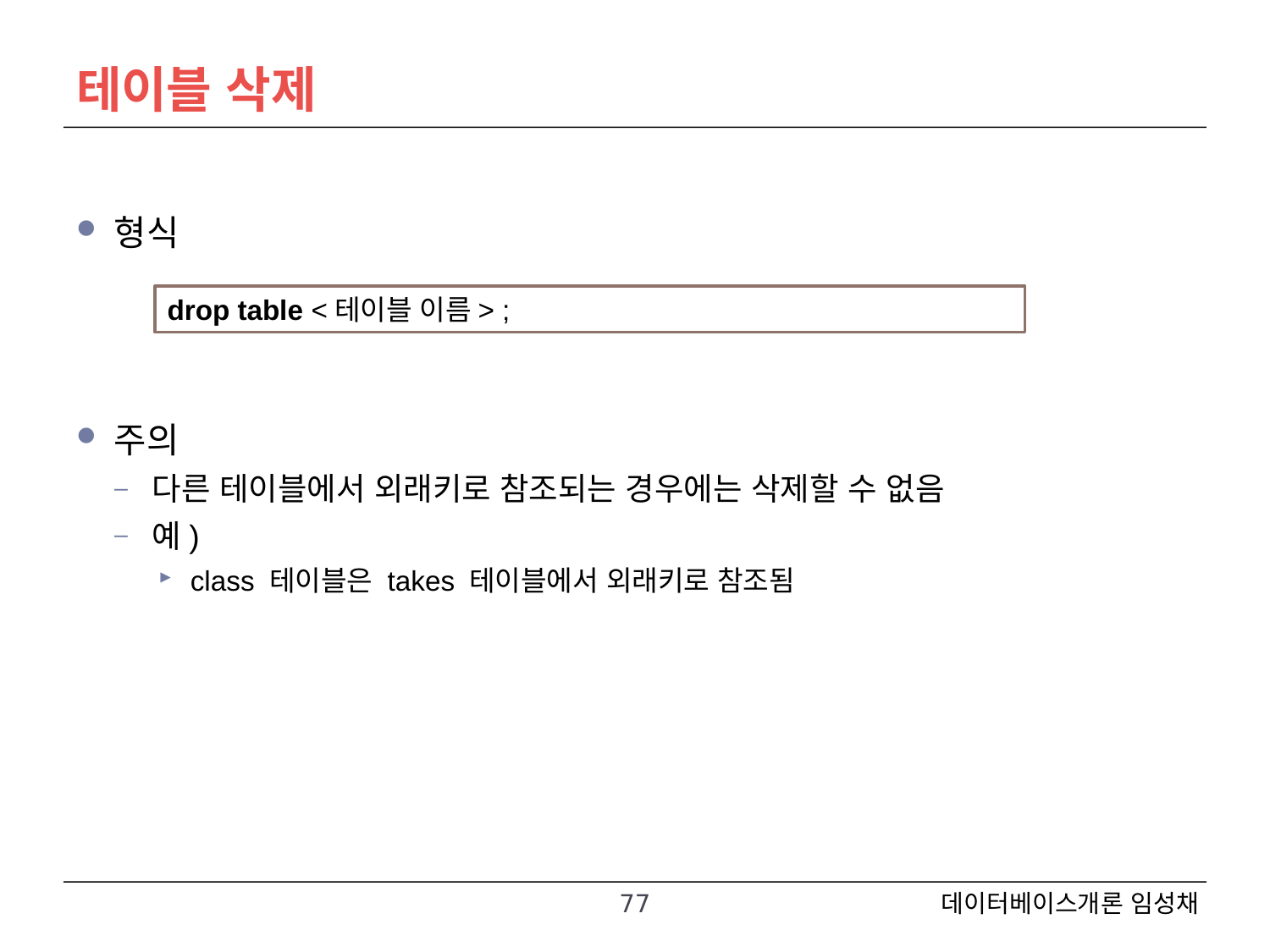

# 테이블 삭제
형식

주의
다른 테이블에서 외래키로 참조되는 경우에는 삭제할 수 없음
예)
class 테이블은 takes 테이블에서 외래키로 참조됨
drop table <테이블 이름> ;
77
데이터베이스개론 임성채